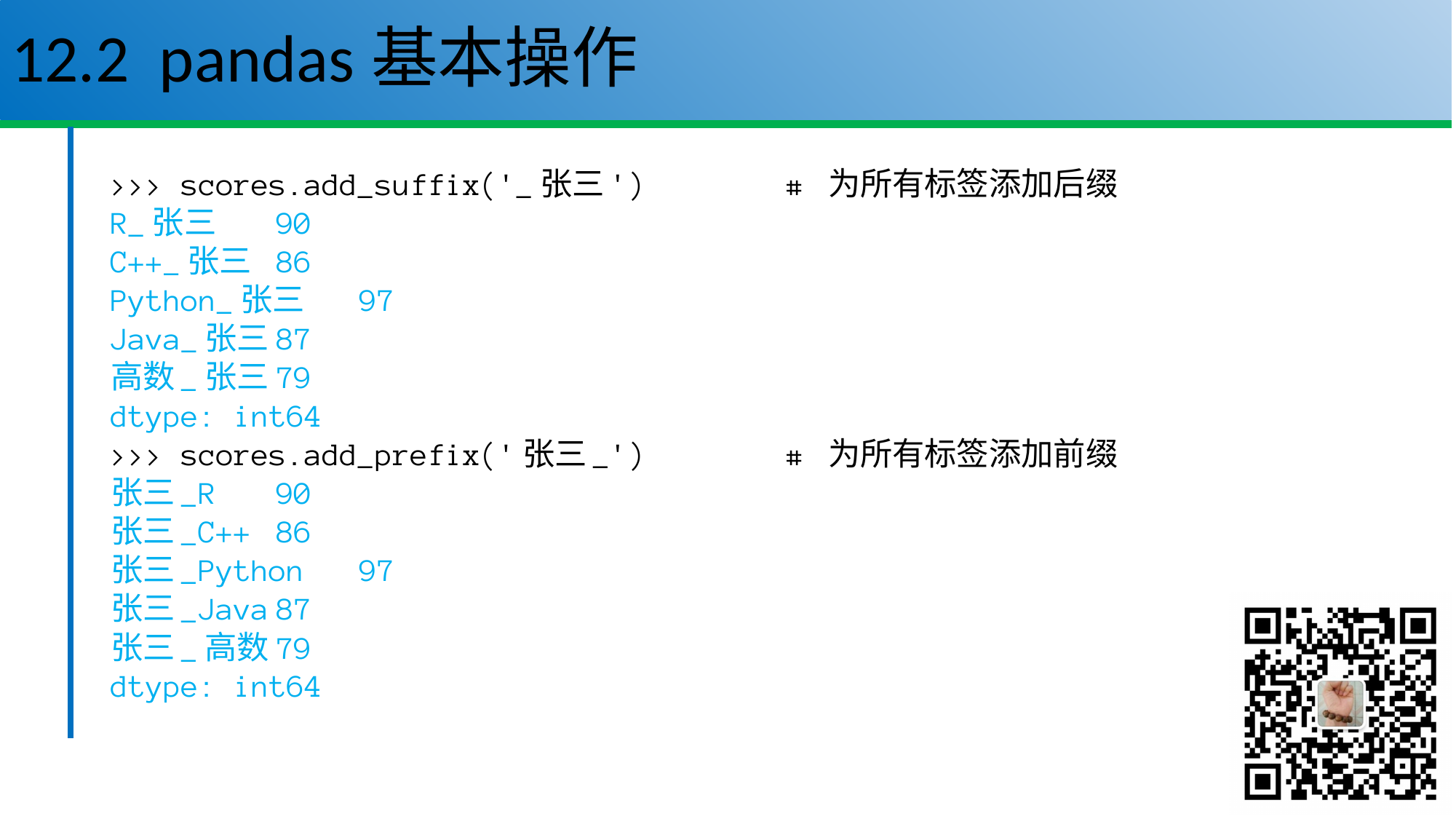

# 12.2  pandas基本操作
>>> scores.add_suffix('_张三')        # 为所有标签添加后缀
R_张三			90
C++_张三		86
Python_张三		97
Java_张三		87
高数_张三		79
dtype: int64
>>> scores.add_prefix('张三_')        # 为所有标签添加前缀
张三_R			90
张三_C++		86
张三_Python		97
张三_Java		87
张三_高数		79
dtype: int64
10